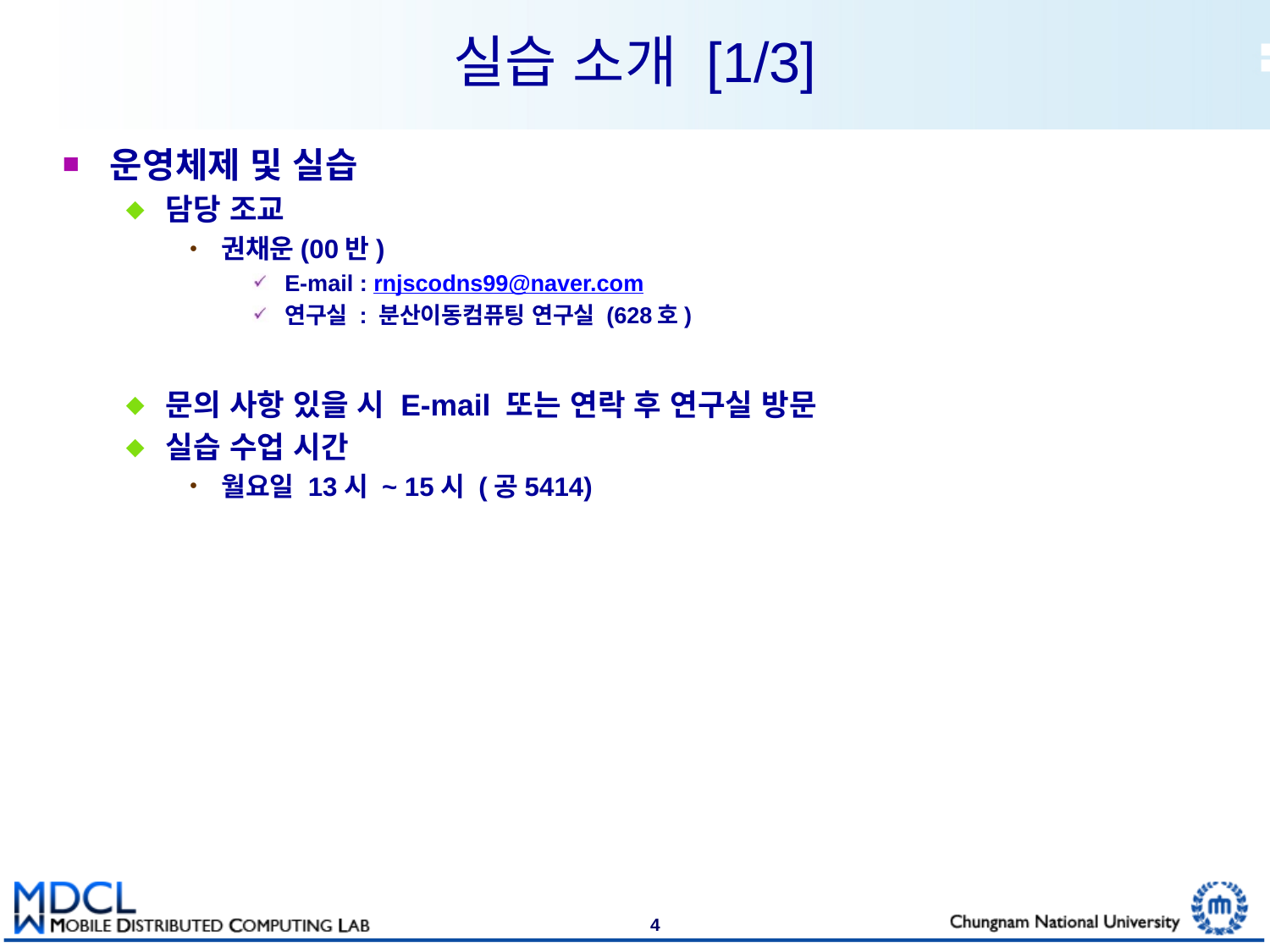

# 실습 소개 [1/3]
운영체제 및 실습
담당 조교
권채운(00반)
E-mail : rnjscodns99@naver.com
연구실 : 분산이동컴퓨팅 연구실 (628호)

문의 사항 있을 시 E-mail 또는 연락 후 연구실 방문
실습 수업 시간
월요일 13시 ~ 15시 (공5414)